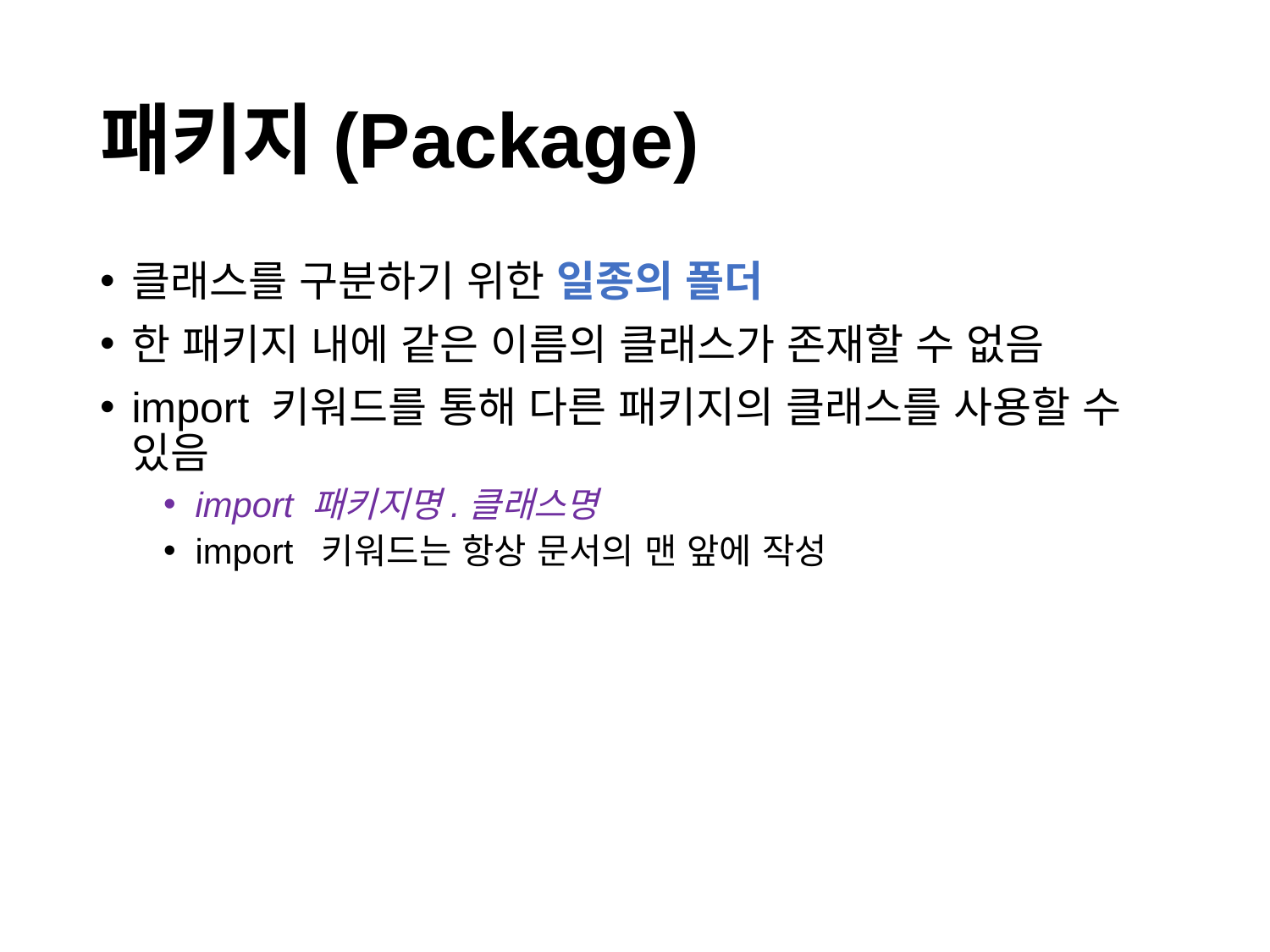

# 패키지(Package)
클래스를 구분하기 위한 일종의 폴더
한 패키지 내에 같은 이름의 클래스가 존재할 수 없음
import 키워드를 통해 다른 패키지의 클래스를 사용할 수 있음
import 패키지명.클래스명
import  키워드는 항상 문서의 맨 앞에 작성